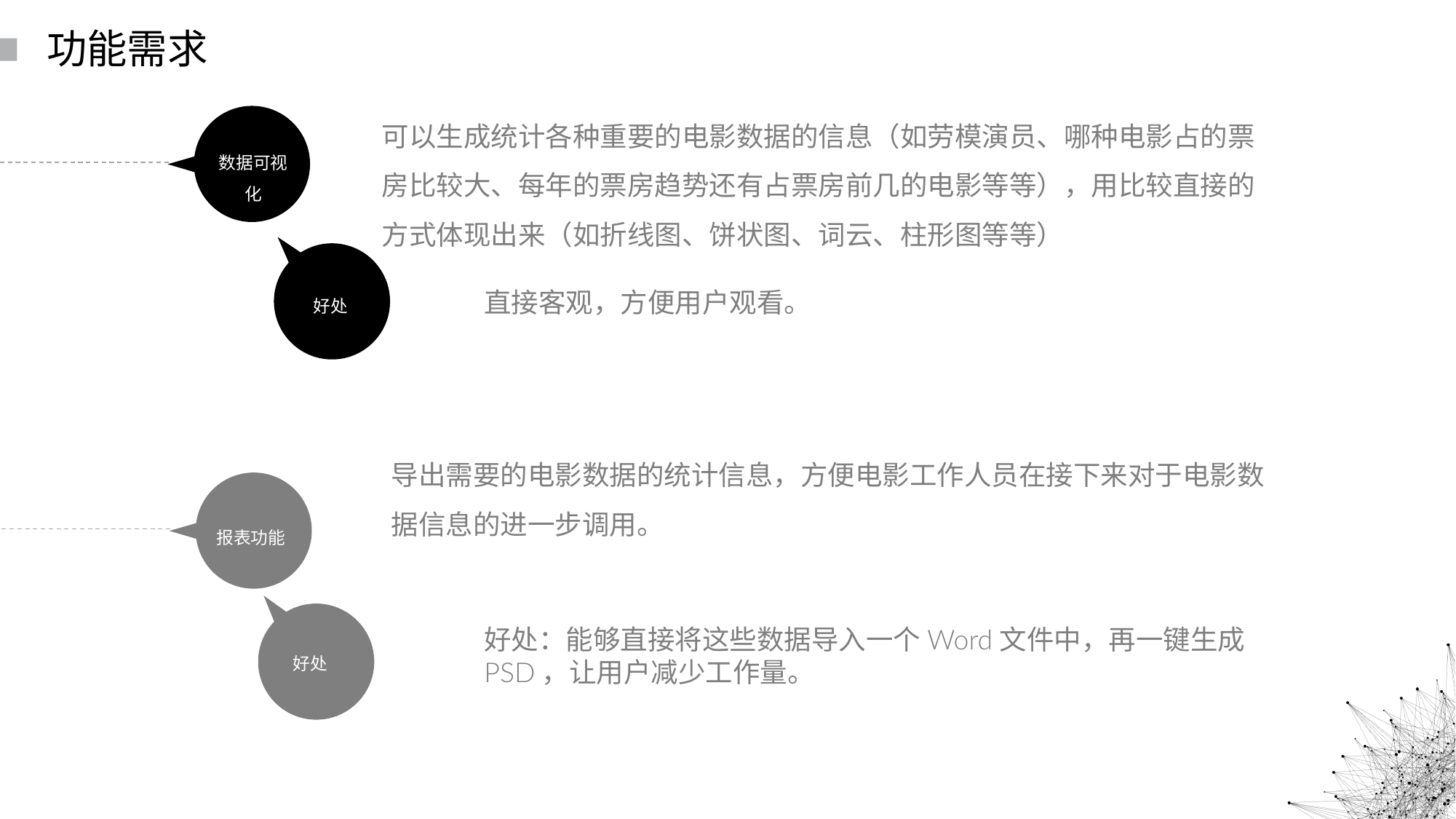

读书派booklist免费出品
禁止任何二次分享、售卖
本人法律专业，请勿以身试法
读书派booklist免费出品
这部分内容不影响PPT播放
尊重原创，请勿以身试法，二次分享或倒卖

功能需求

可以生成统计各种重要的电影数据的信息（如劳模演员、哪种电影占的票房比较大、每年的票房趋势还有占票房前几的电影等等），用比较直接的方式体现出来（如折线图、饼状图、词云、柱形图等等）

数据可视化

直接客观，方便用户观看。
好处
导出需要的电影数据的统计信息，方便电影工作人员在接下来对于电影数据信息的进一步调用。

报表功能

好处：能够直接将这些数据导入一个Word文件中，再一键生成PSD，让用户减少工作量。
好处